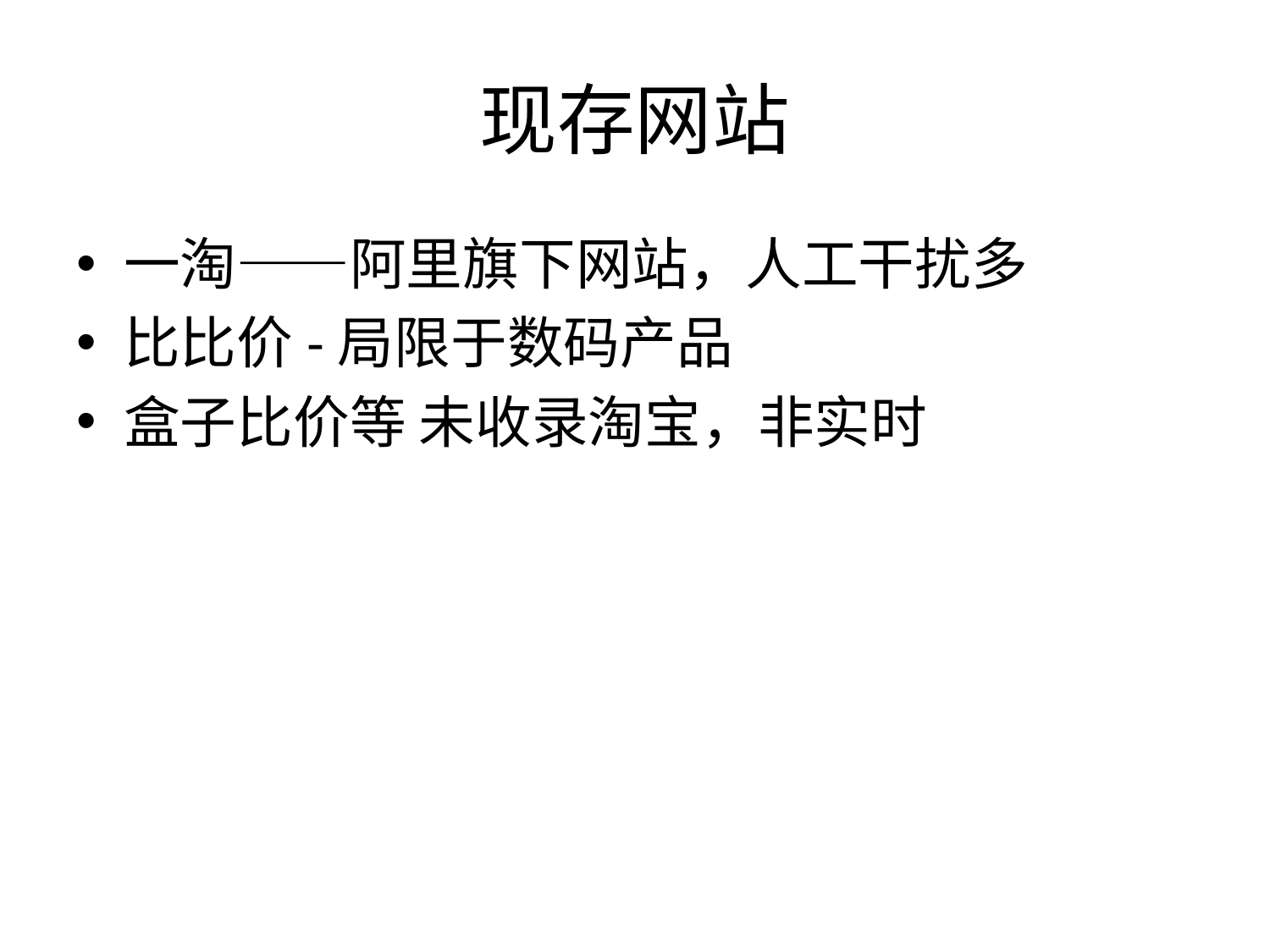

# 现存网站
一淘——阿里旗下网站，人工干扰多
比比价-局限于数码产品
盒子比价等 未收录淘宝，非实时